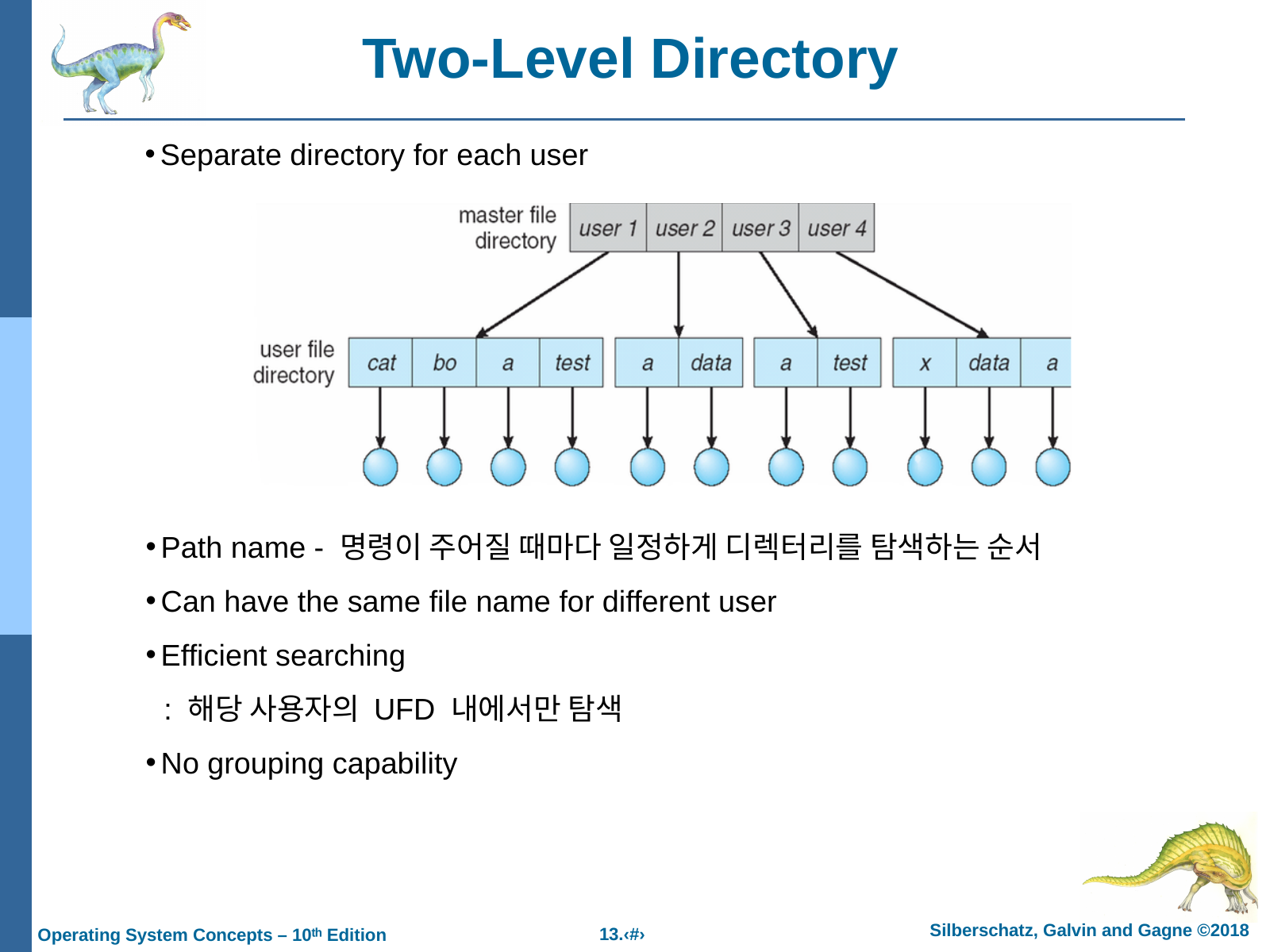

Two-Level Directory

Separate directory for each user

Path name - 명령이 주어질 때마다 일정하게 디렉터리를 탐색하는 순서
Can have the same file name for different user
Efficient searching
    : 해당 사용자의 UFD 내에서만 탐색
No grouping capability

Silberschatz, Galvin and Gagne ©2018
13.‹#›
Operating System Concepts – 10ᵗʰ Edition